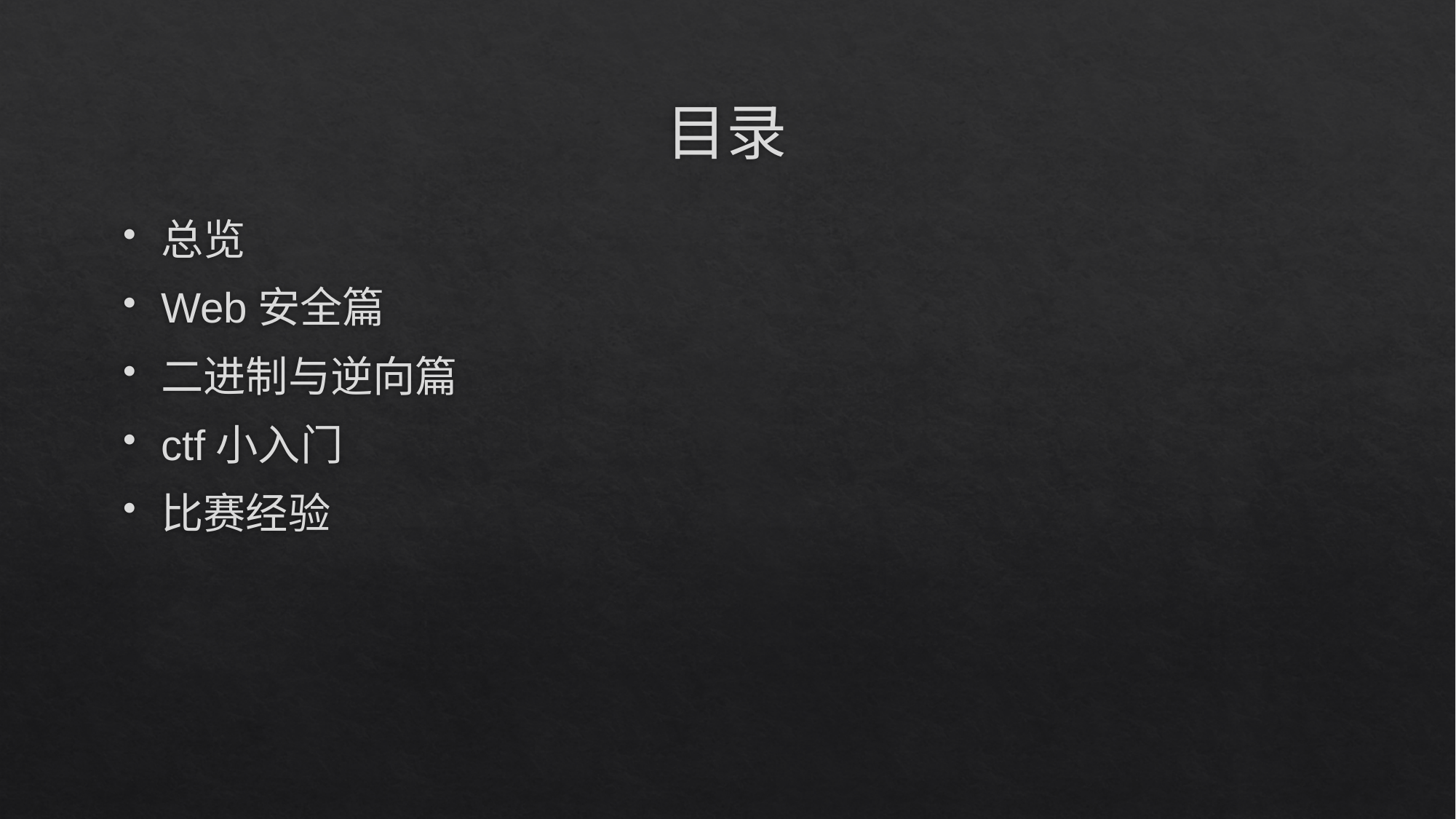

# 目录
总览
Web安全篇
二进制与逆向篇
ctf小入门
比赛经验